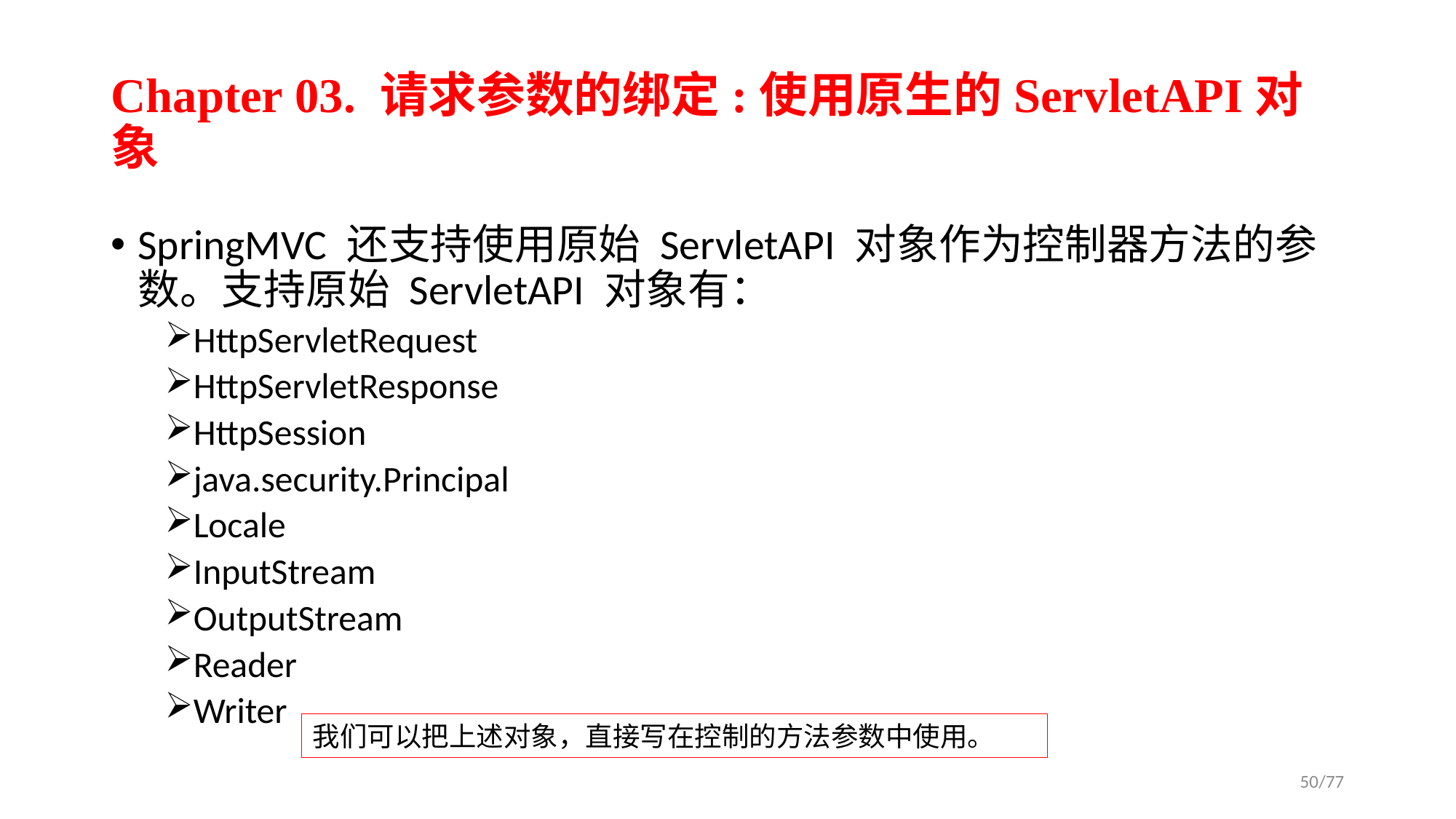

# Chapter 03. 请求参数的绑定:使用原生的ServletAPI对象
SpringMVC 还支持使用原始 ServletAPI 对象作为控制器方法的参数。支持原始 ServletAPI 对象有：
HttpServletRequest
HttpServletResponse
HttpSession
java.security.Principal
Locale
InputStream
OutputStream
Reader
Writer
我们可以把上述对象，直接写在控制的方法参数中使用。
50